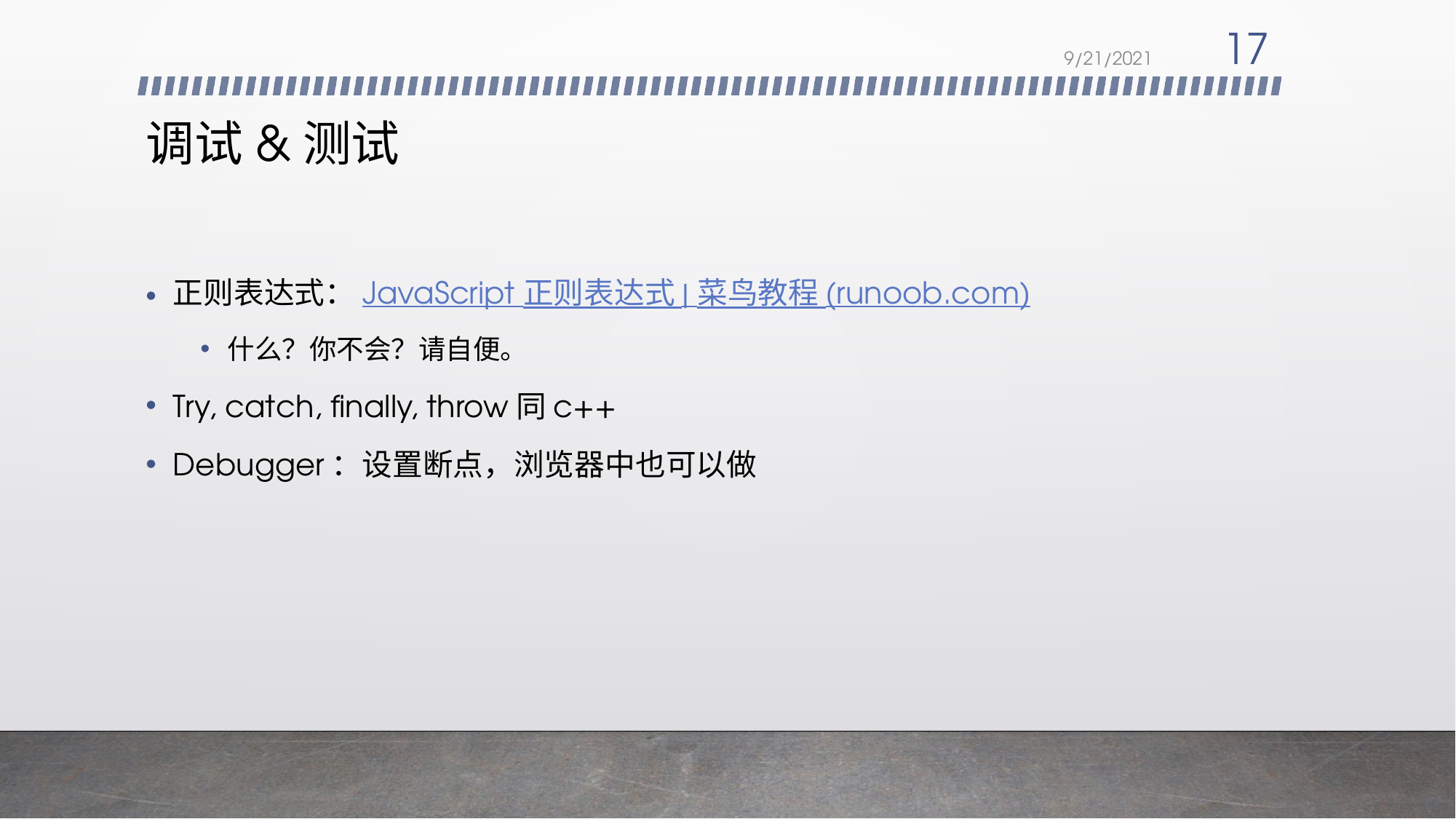

17
9/21/2021
# 调试&测试
正则表达式：JavaScript 正则表达式 | 菜鸟教程 (runoob.com)
什么？你不会？请自便。
Try, catch, finally, throw同c++
Debugger：设置断点，浏览器中也可以做